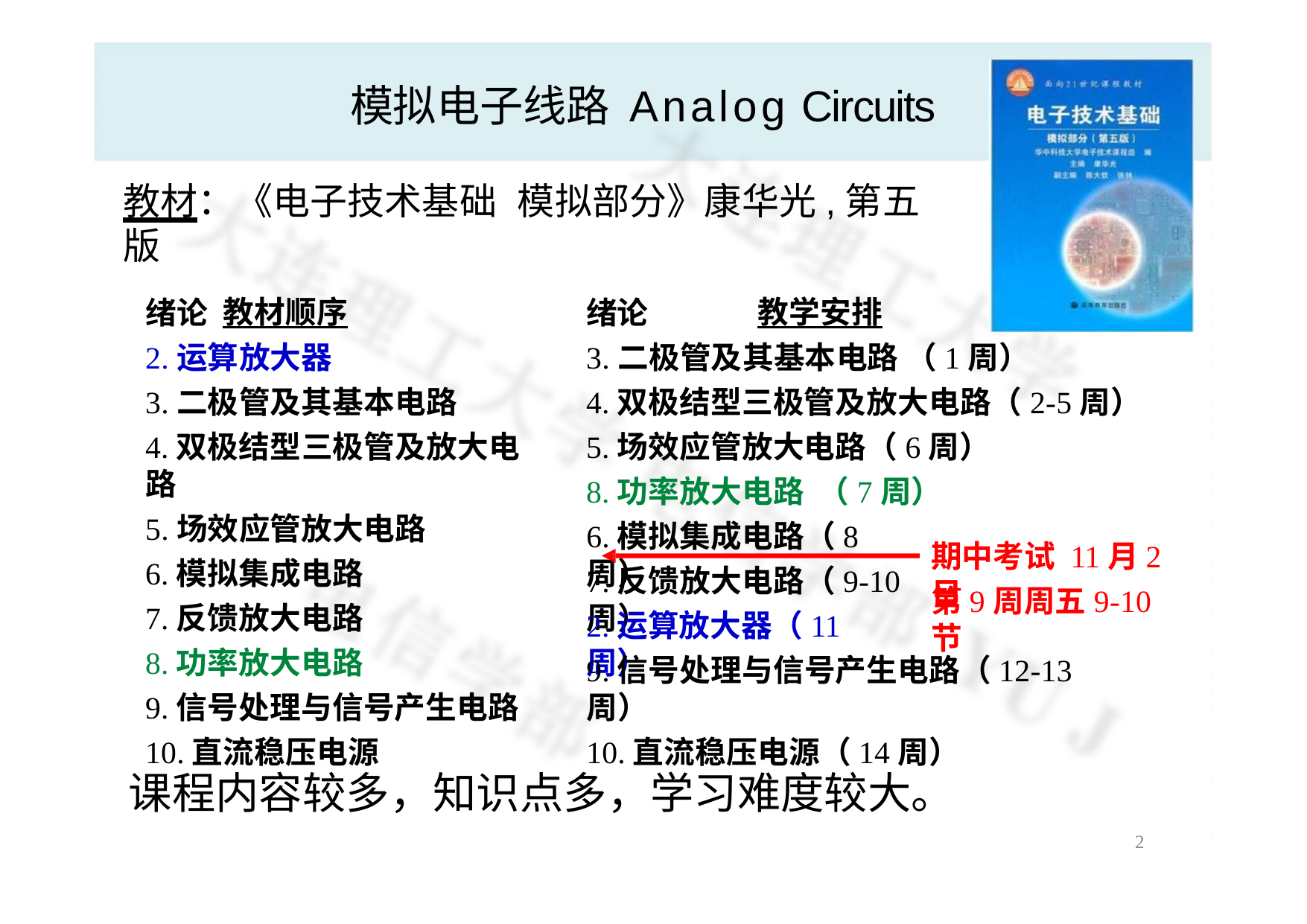

# 模拟电子线路 Analog Circuits
教材：《电子技术基础	模拟部分》康华光,第五版
教材顺序	教学安排
绪论
3.二极管及其基本电路 （1周）
4.双极结型三极管及放大电路（2-5周）
5.场效应管放大电路（6周）
8.功率放大电路 （7周）
绪论
2.运算放大器
3.二极管及其基本电路
4.双极结型三极管及放大电路
5.场效应管放大电路
6.模拟集成电路
7.反馈放大电路
8.功率放大电路
9.信号处理与信号产生电路
10.直流稳压电源
6.模拟集成电路（8周）
期中考试 11月2日

7.反馈放大电路（9-10周）
第9周周五9-10节
2.运算放大器（11周）
9.信号处理与信号产生电路（12-13周）
10.直流稳压电源（14周）
课程内容较多，知识点多，学习难度较大。
2